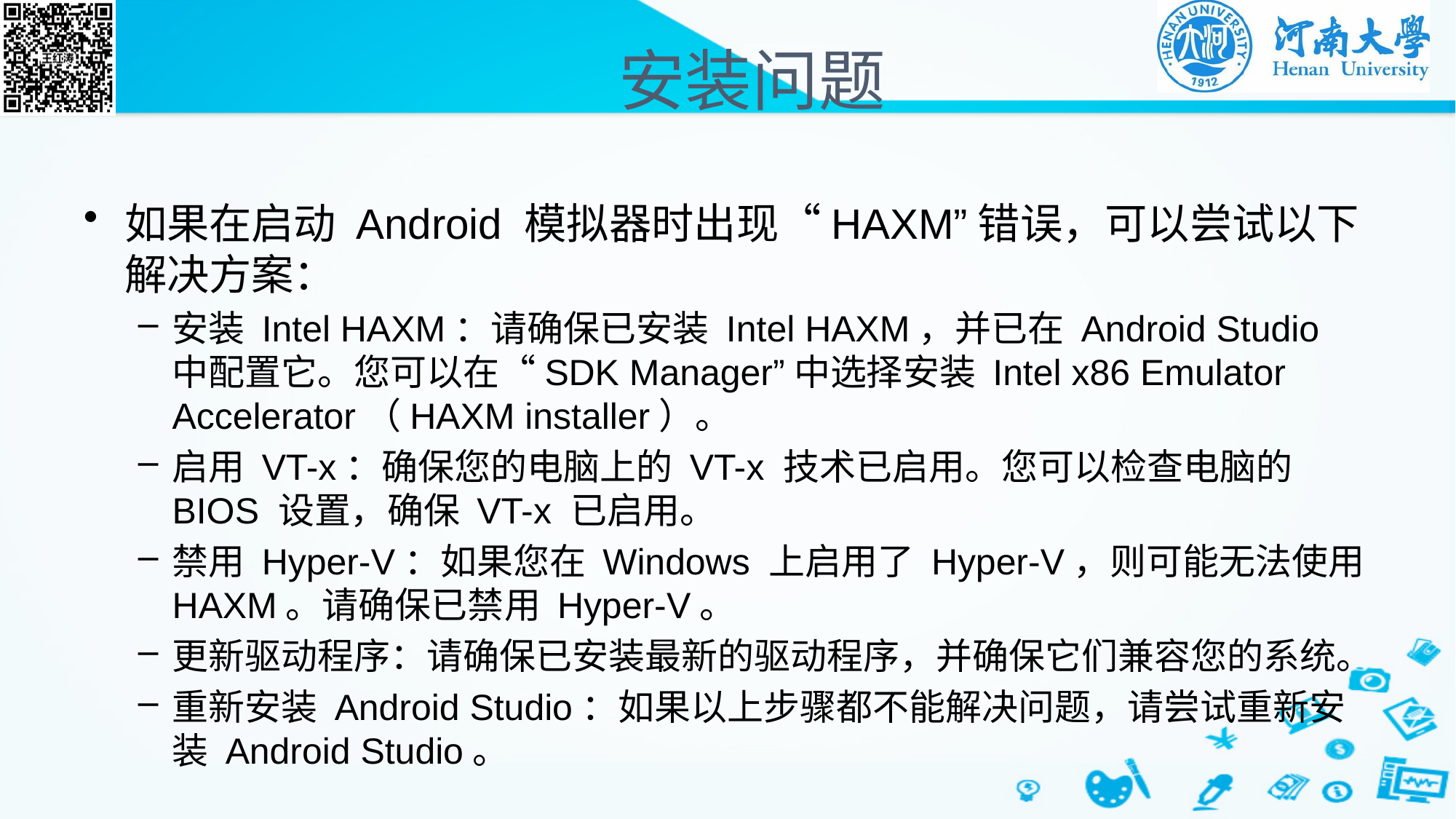

# 安装问题
如果在启动 Android 模拟器时出现“HAXM”错误，可以尝试以下解决方案：
安装 Intel HAXM：请确保已安装 Intel HAXM，并已在 Android Studio 中配置它。您可以在“SDK Manager”中选择安装 Intel x86 Emulator Accelerator（HAXM installer）。
启用 VT-x：确保您的电脑上的 VT-x 技术已启用。您可以检查电脑的 BIOS 设置，确保 VT-x 已启用。
禁用 Hyper-V：如果您在 Windows 上启用了 Hyper-V，则可能无法使用 HAXM。请确保已禁用 Hyper-V。
更新驱动程序：请确保已安装最新的驱动程序，并确保它们兼容您的系统。
重新安装 Android Studio：如果以上步骤都不能解决问题，请尝试重新安装 Android Studio。